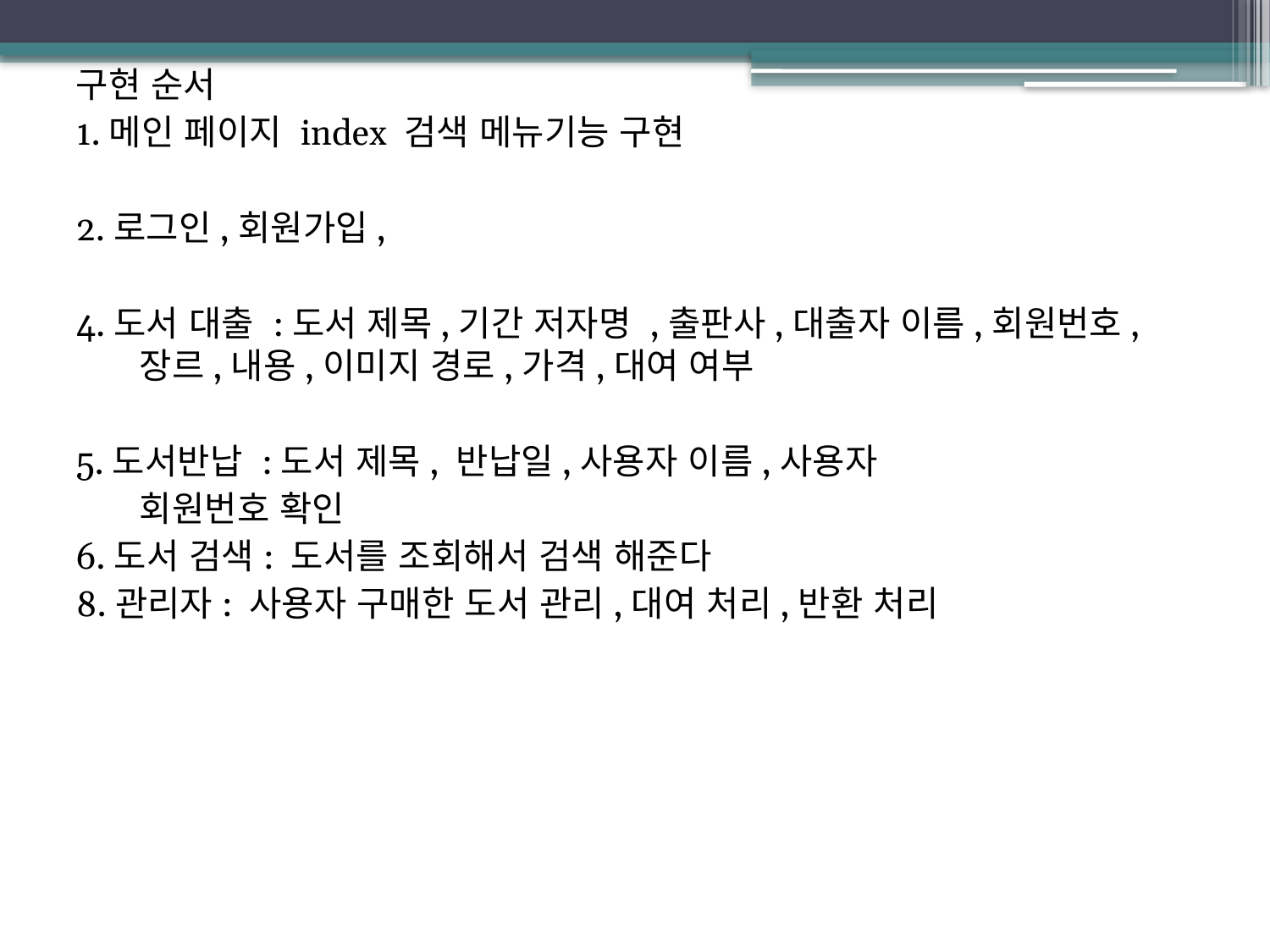

구현 순서
1.메인 페이지 index 검색 메뉴기능 구현

2.로그인,회원가입,

4.도서 대출 :도서 제목,기간 저자명 ,출판사,대출자 이름,회원번호,장르,내용,이미지 경로,가격,대여 여부

5.도서반납 :도서 제목, 반납일,사용자 이름,사용자
	회원번호 확인
6.도서 검색: 도서를 조회해서 검색 해준다
8.관리자: 사용자 구매한 도서 관리,대여 처리,반환 처리